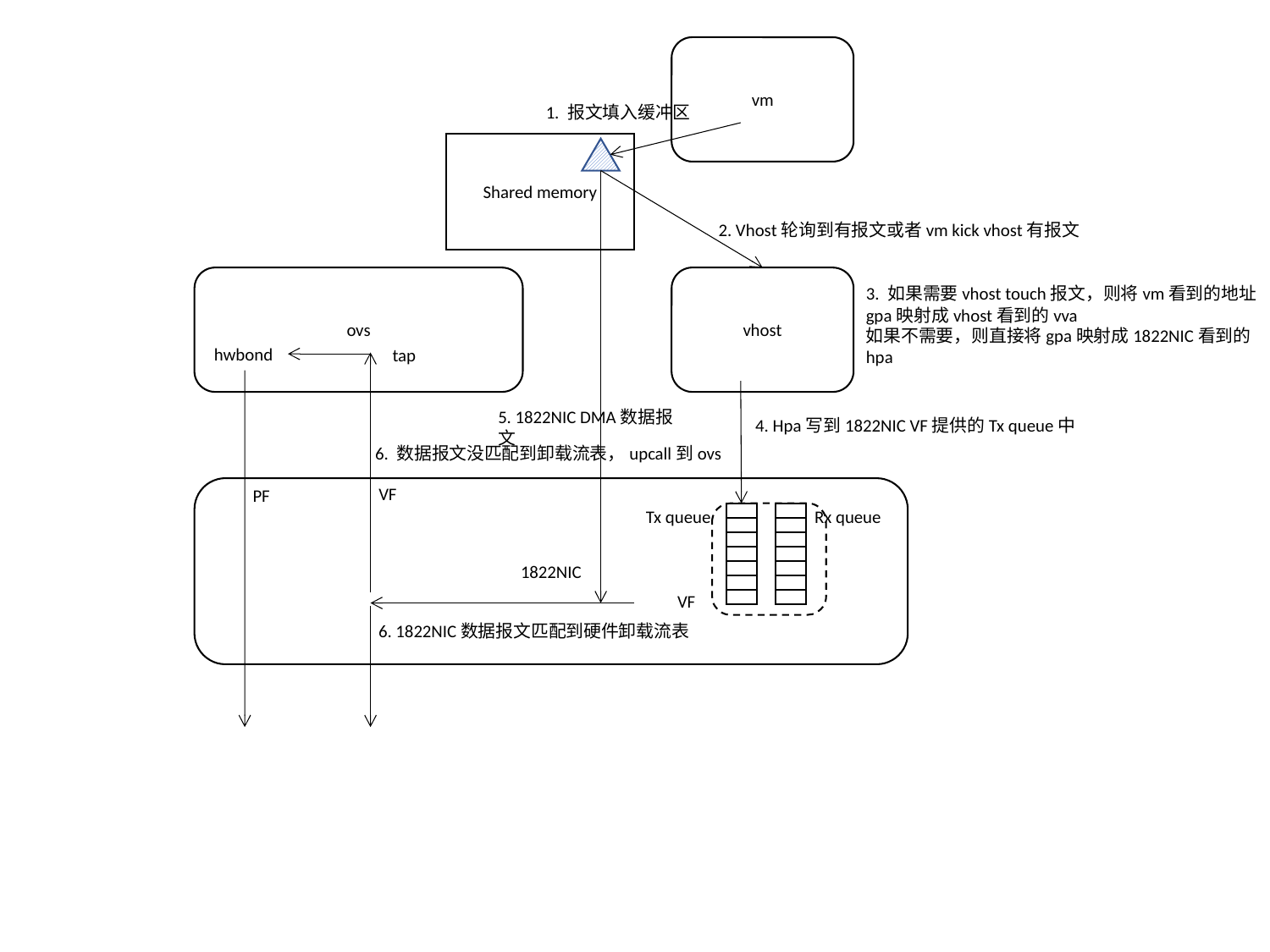

vm
1. 报文填入缓冲区
Shared memory

2. Vhost轮询到有报文或者vm kick vhost有报文
ovs
vhost
3. 如果需要vhost touch报文，则将vm看到的地址gpa映射成vhost看到的vva
如果不需要，则直接将gpa映射成1822NIC看到的hpa
hwbond
tap
5. 1822NIC DMA数据报文
4. Hpa写到1822NIC VF提供的Tx queue中
6. 数据报文没匹配到卸载流表，upcall到ovs
VF
1822NIC
PF
Tx queue
Rx queue

|  |
| --- |
|  |
|  |
|  |
|  |
|  |
|  |
|  |
| --- |
|  |
|  |
|  |
|  |
|  |
|  |
VF
6. 1822NIC数据报文匹配到硬件卸载流表